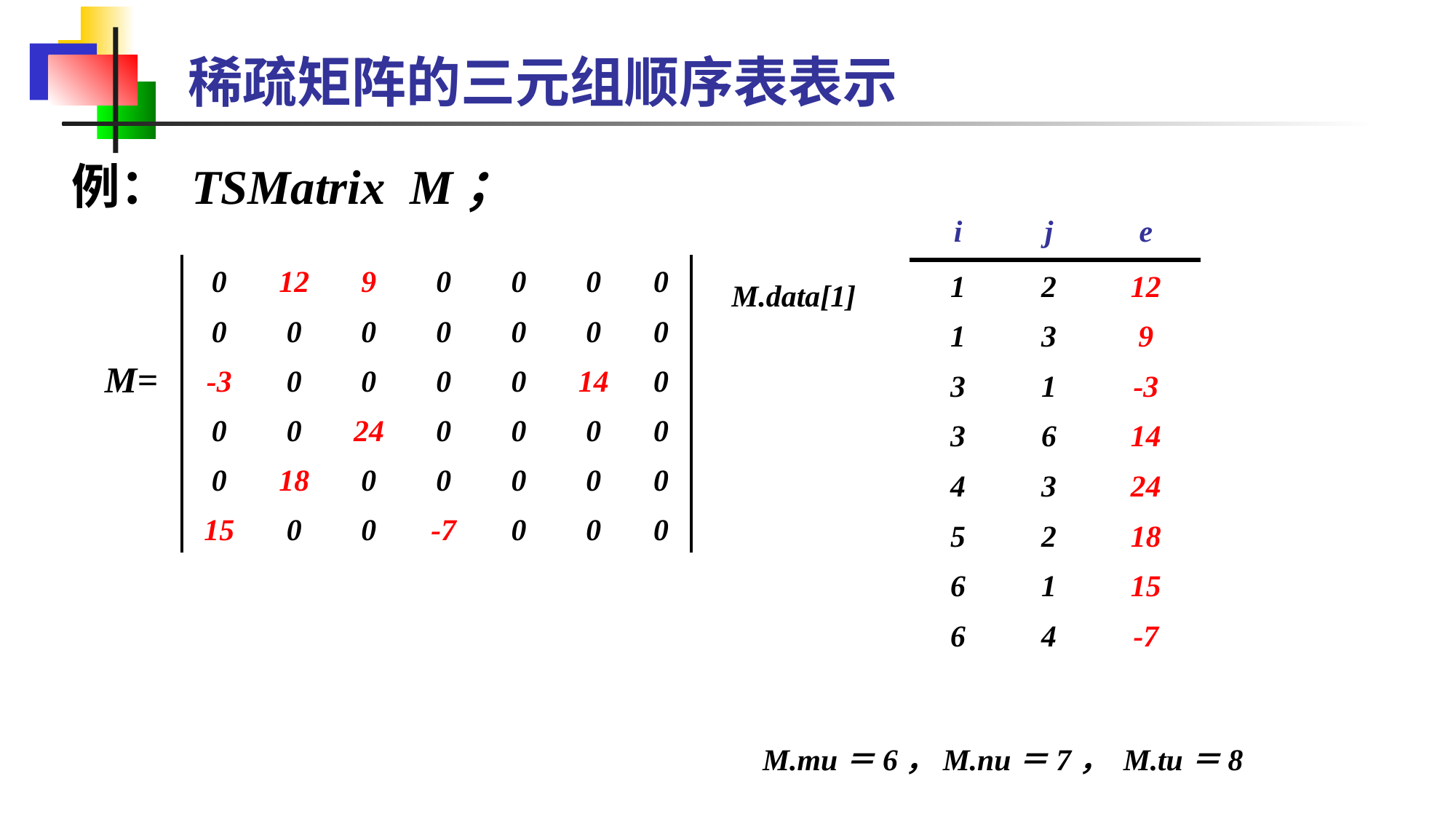

稀疏矩阵的三元组顺序表表示
#
例： TSMatrix  M；
| i | j | e |
| --- | --- | --- |
| 1 | 2 | 12 |
| 1 | 3 | 9 |
| 3 | 1 | -3 |
| 3 | 6 | 14 |
| 4 | 3 | 24 |
| 5 | 2 | 18 |
| 6 | 1 | 15 |
| 6 | 4 | -7 |
| 0 | 12 | 9 | 0 | 0 | 0 | 0 |
| --- | --- | --- | --- | --- | --- | --- |
| 0 | 0 | 0 | 0 | 0 | 0 | 0 |
| -3 | 0 | 0 | 0 | 0 | 14 | 0 |
| 0 | 0 | 24 | 0 | 0 | 0 | 0 |
| 0 | 18 | 0 | 0 | 0 | 0 | 0 |
| 15 | 0 | 0 | -7 | 0 | 0 | 0 |
M.data[1]
M=
M.mu＝6，M.nu＝7， M.tu＝8